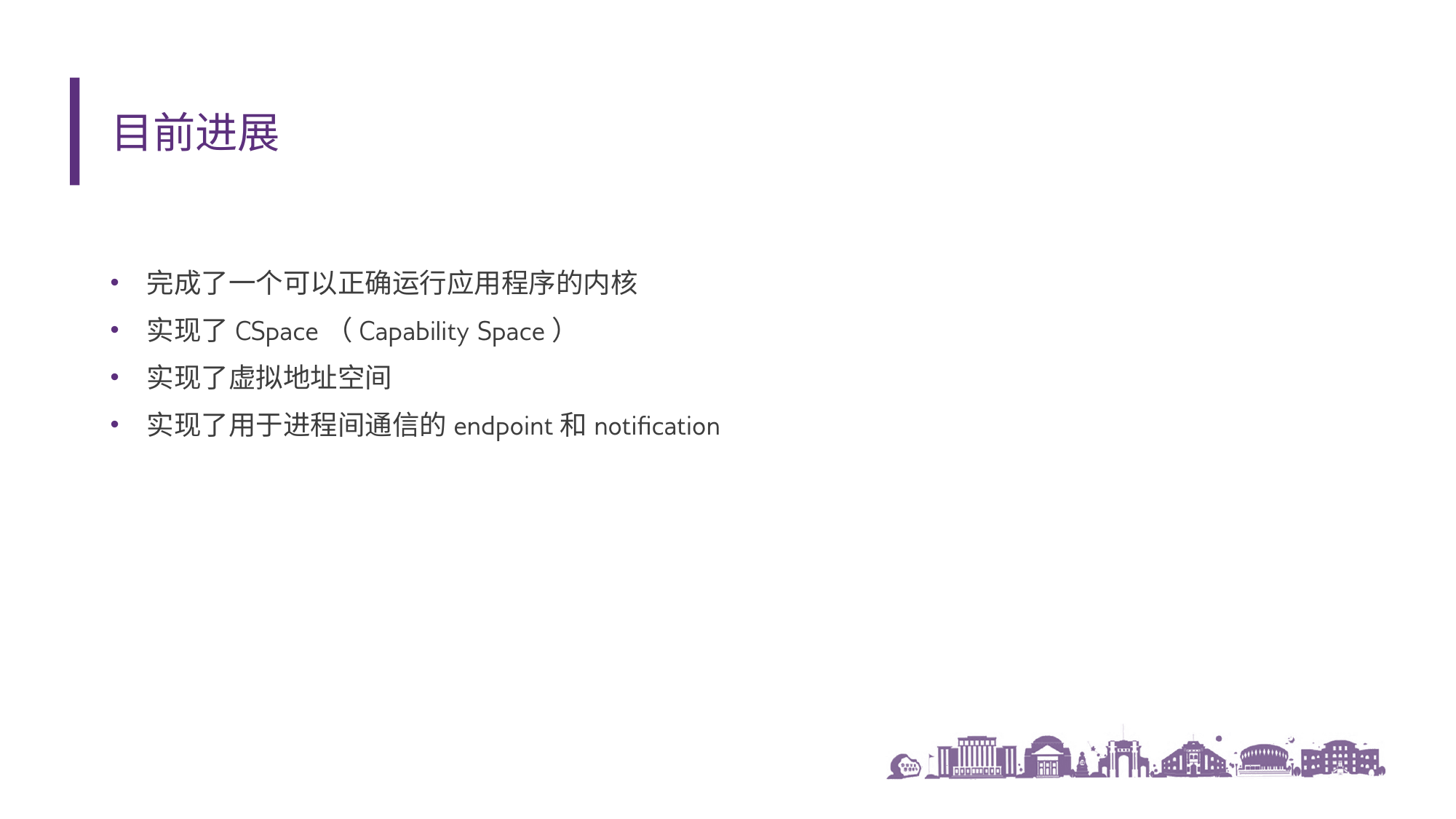

# 目前进展
完成了一个可以正确运行应用程序的内核
实现了CSpace（Capability Space）
实现了虚拟地址空间
实现了用于进程间通信的endpoint和notification